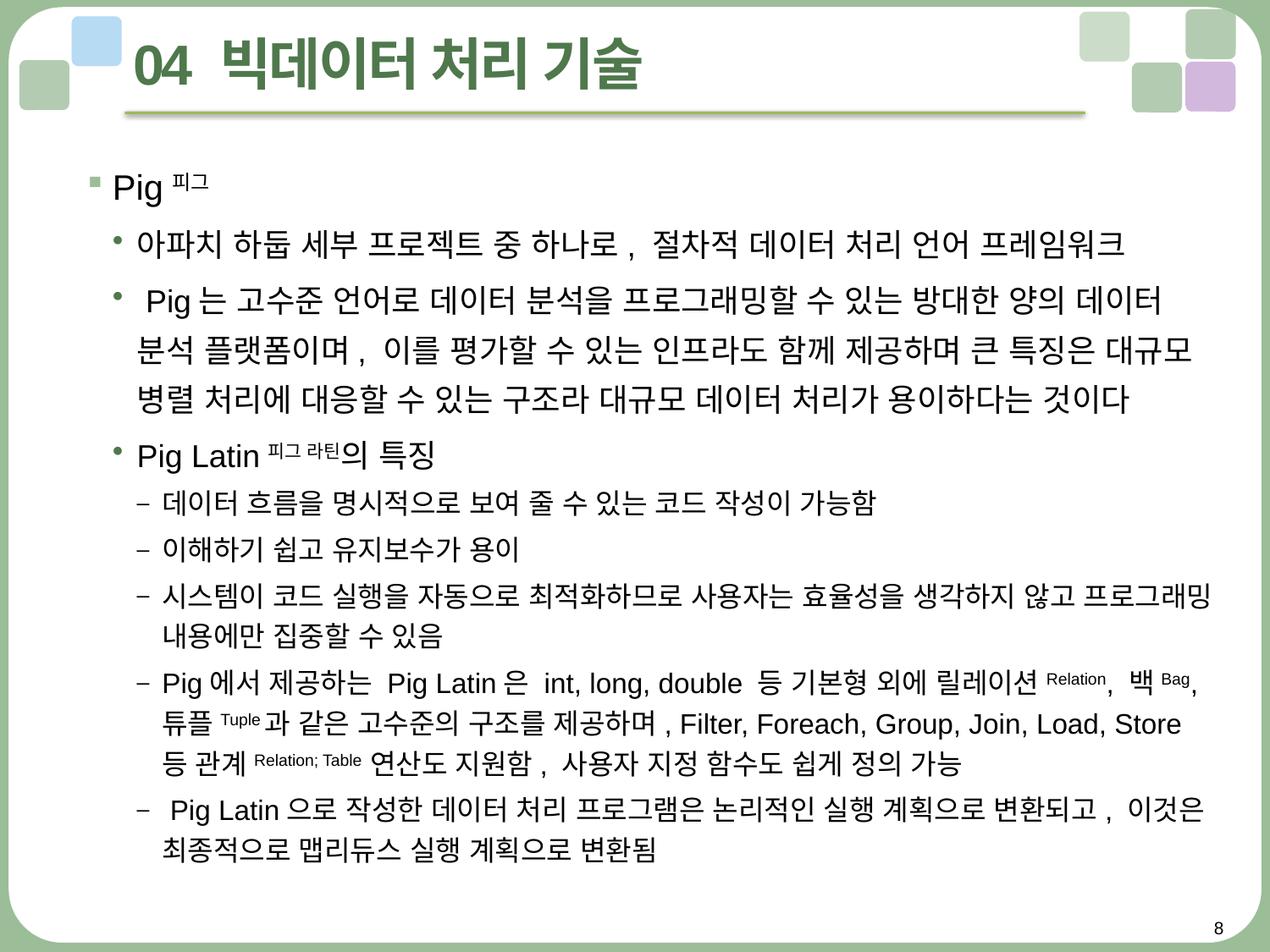

# 04 빅데이터 처리 기술
Pig피그
아파치 하둡 세부 프로젝트 중 하나로, 절차적 데이터 처리 언어 프레임워크
 Pig는 고수준 언어로 데이터 분석을 프로그래밍할 수 있는 방대한 양의 데이터 분석 플랫폼이며, 이를 평가할 수 있는 인프라도 함께 제공하며 큰 특징은 대규모 병렬 처리에 대응할 수 있는 구조라 대규모 데이터 처리가 용이하다는 것이다
Pig Latin피그 라틴의 특징
데이터 흐름을 명시적으로 보여 줄 수 있는 코드 작성이 가능함
이해하기 쉽고 유지보수가 용이
시스템이 코드 실행을 자동으로 최적화하므로 사용자는 효율성을 생각하지 않고 프로그래밍 내용에만 집중할 수 있음
Pig에서 제공하는 Pig Latin은 int, long, double 등 기본형 외에 릴레이션Relation, 백Bag, 튜플Tuple과 같은 고수준의 구조를 제공하며, Filter, Foreach, Group, Join, Load, Store 등 관계Relation; Table 연산도 지원함, 사용자 지정 함수도 쉽게 정의 가능
 Pig Latin으로 작성한 데이터 처리 프로그램은 논리적인 실행 계획으로 변환되고, 이것은 최종적으로 맵리듀스 실행 계획으로 변환됨